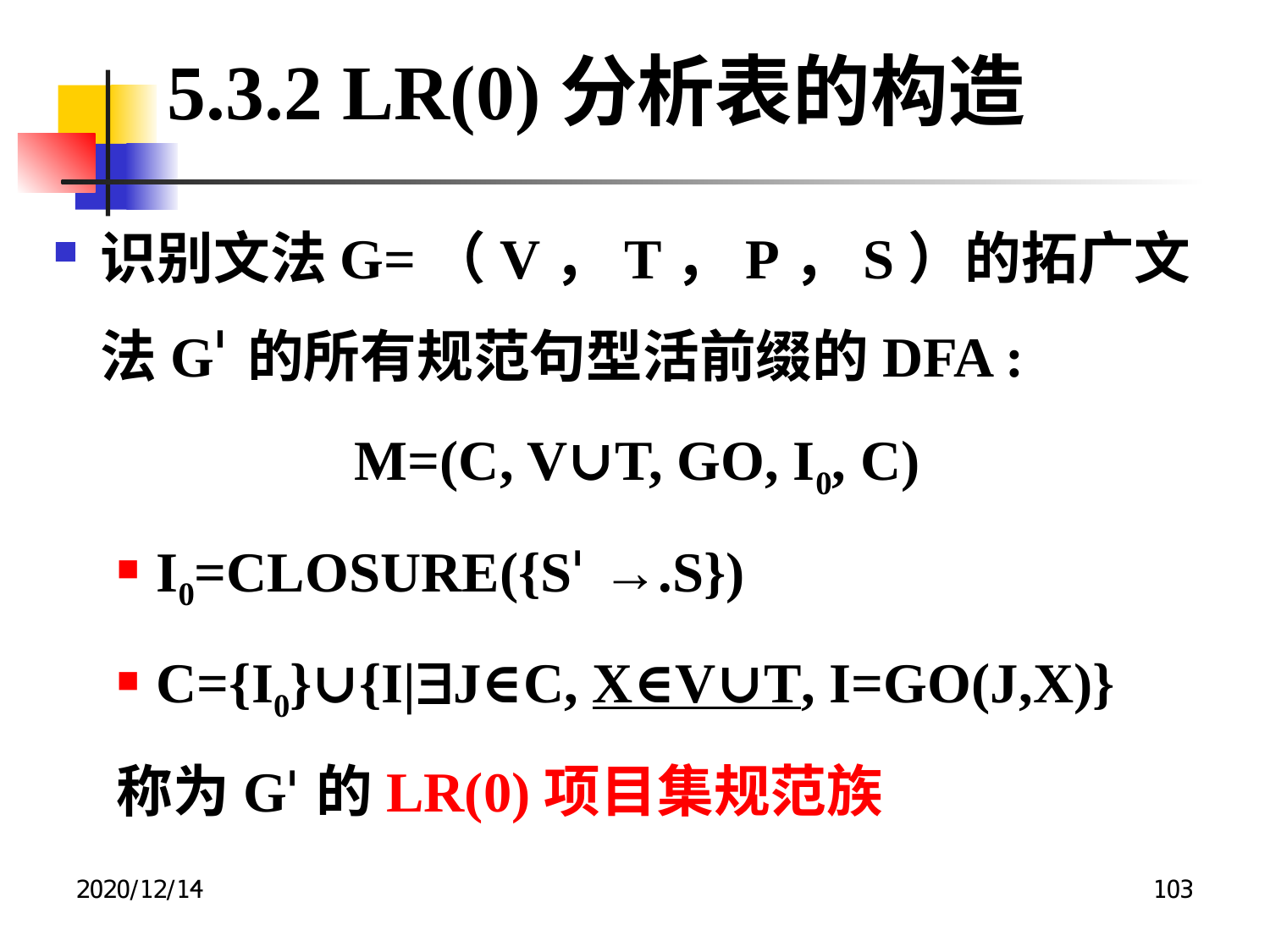

5.3.2 LR(0)分析表的构造
识别文法G=（V，T，P，S）的拓广文法G'的所有规范句型活前缀的DFA :
			M=(C, V∪T, GO, I0, C)
I0=CLOSURE({S' →.S})
C={I0}∪{I|∃J∈C, X∈V∪T, I=GO(J,X)}
称为G'的LR(0)项目集规范族
2020/12/14
103